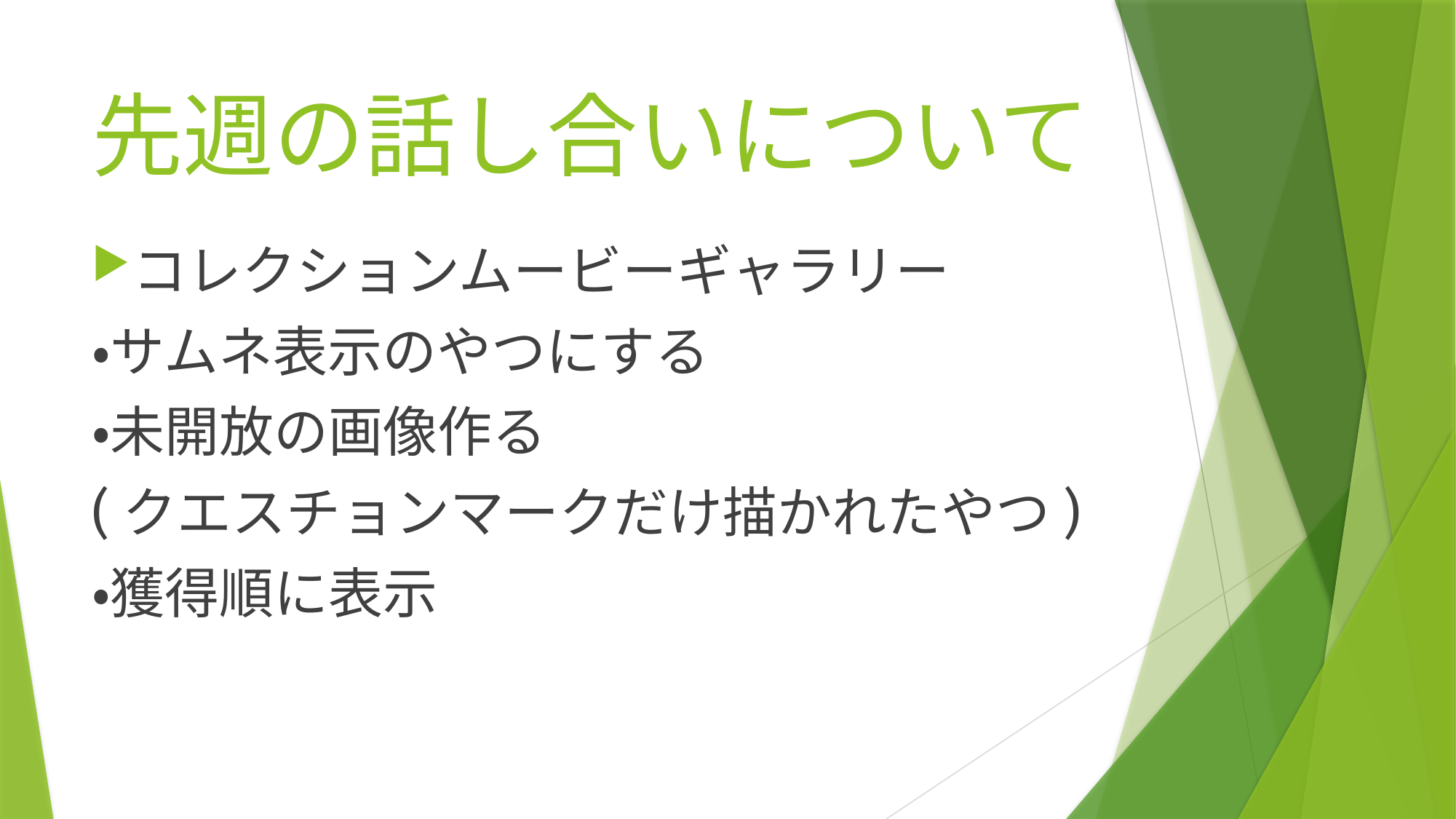

# 先週の話し合いについて
コレクションムービーギャラリー
・サムネ表示のやつにする
・未開放の画像作る
(クエスチョンマークだけ描かれたやつ)
・獲得順に表示